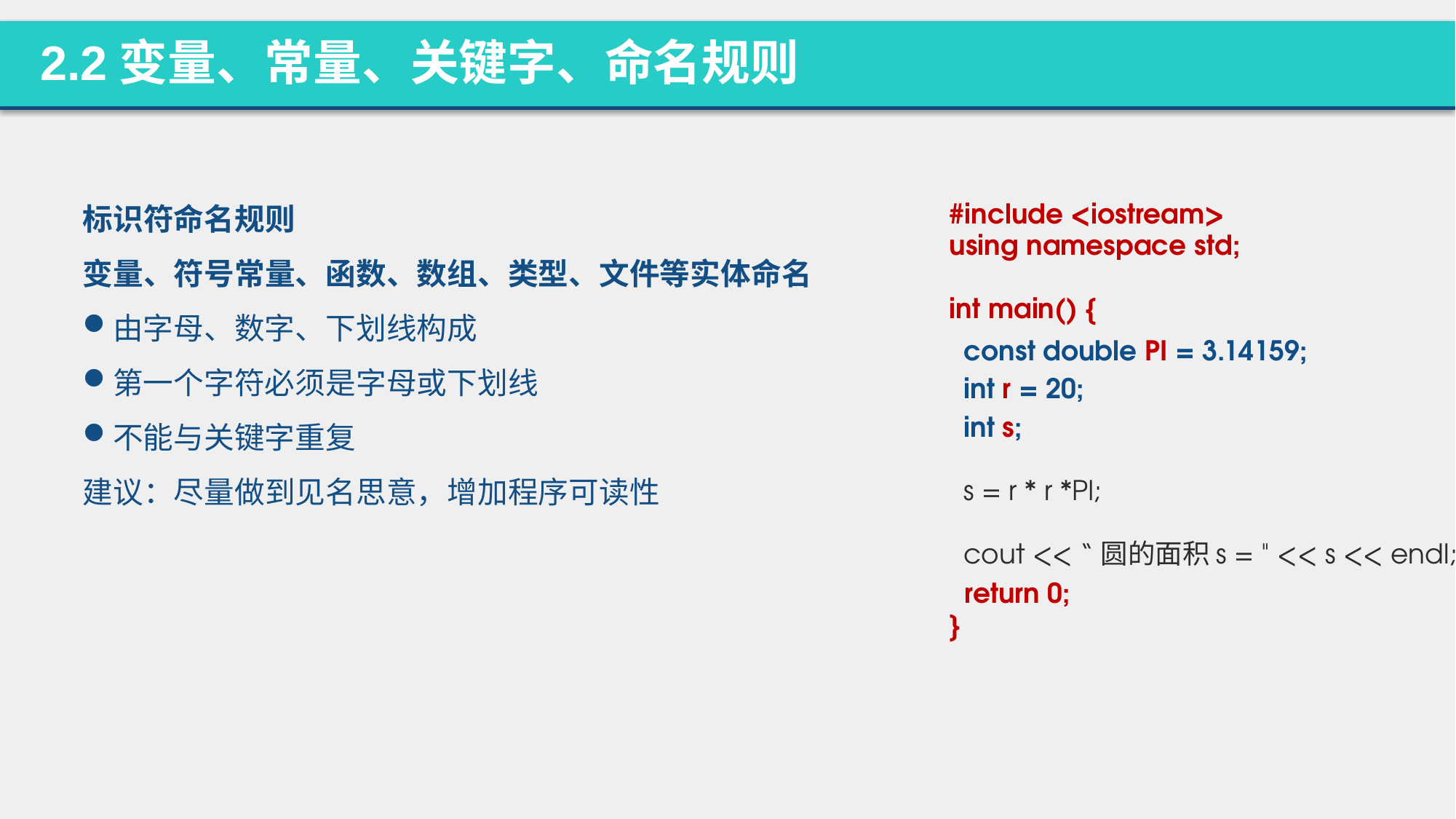

2.2变量、常量、关键字、命名规则
标识符命名规则
变量、符号常量、函数、数组、类型、文件等实体命名
由字母、数字、下划线构成
第一个字符必须是字母或下划线
不能与关键字重复
建议：尽量做到见名思意，增加程序可读性
#include <iostream>
using namespace std;

int main() {

  return 0;
}
const double PI = 3.14159;
int r = 20;
int s;

s = r * r *PI;

cout << “圆的面积s = " << s << endl;